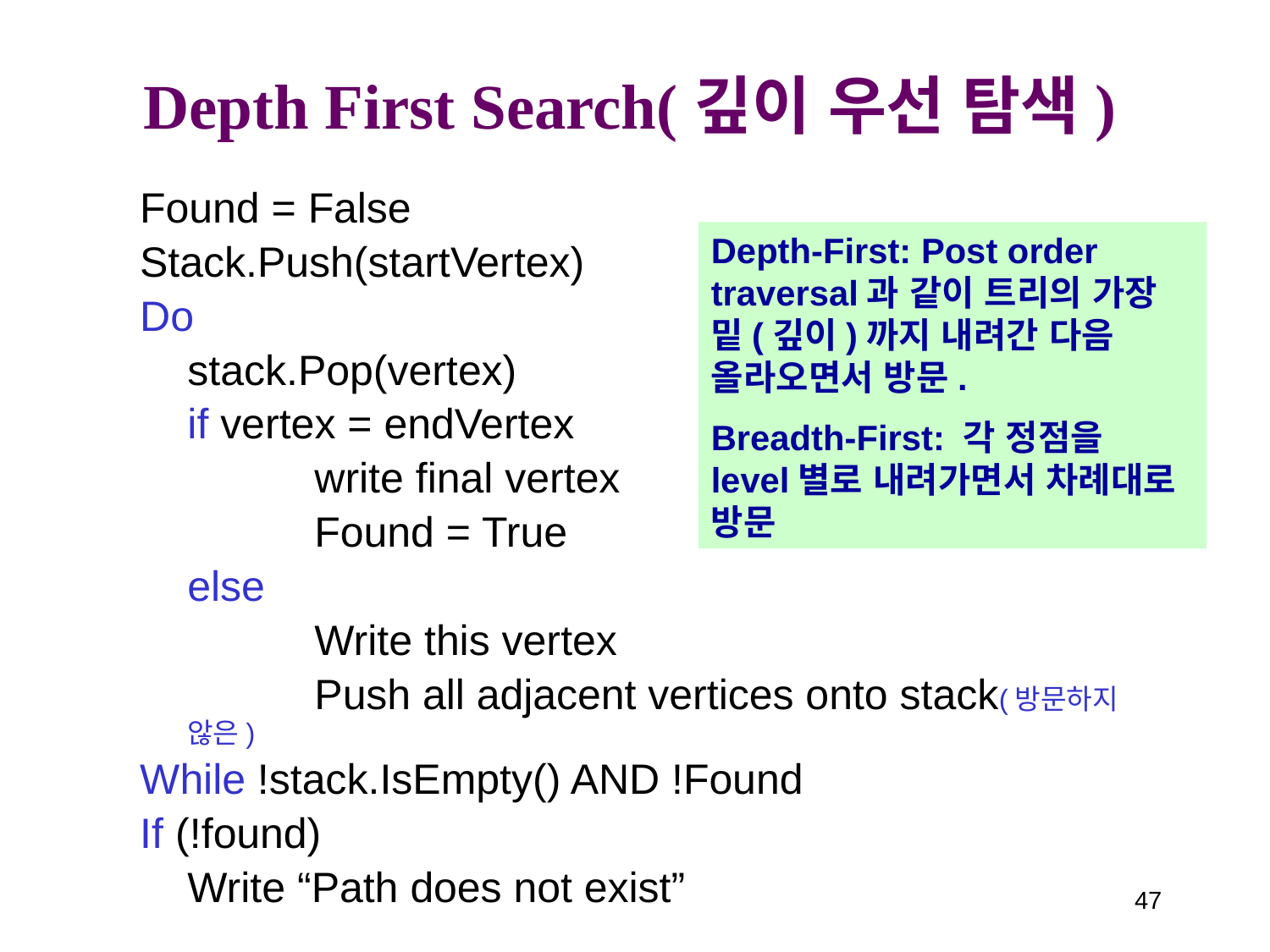

# Depth First Search(깊이 우선 탐색)
Found = False
Stack.Push(startVertex)
Do
	stack.Pop(vertex)
	if vertex = endVertex
		write final vertex
		Found = True
	else
		Write this vertex
		Push all adjacent vertices onto stack(방문하지 않은)
While !stack.IsEmpty() AND !Found
If (!found)
	Write “Path does not exist”
Depth-First: Post order traversal과 같이 트리의 가장 밑(깊이)까지 내려간 다음 올라오면서 방문.
Breadth-First: 각 정점을 level별로 내려가면서 차례대로 방문
47